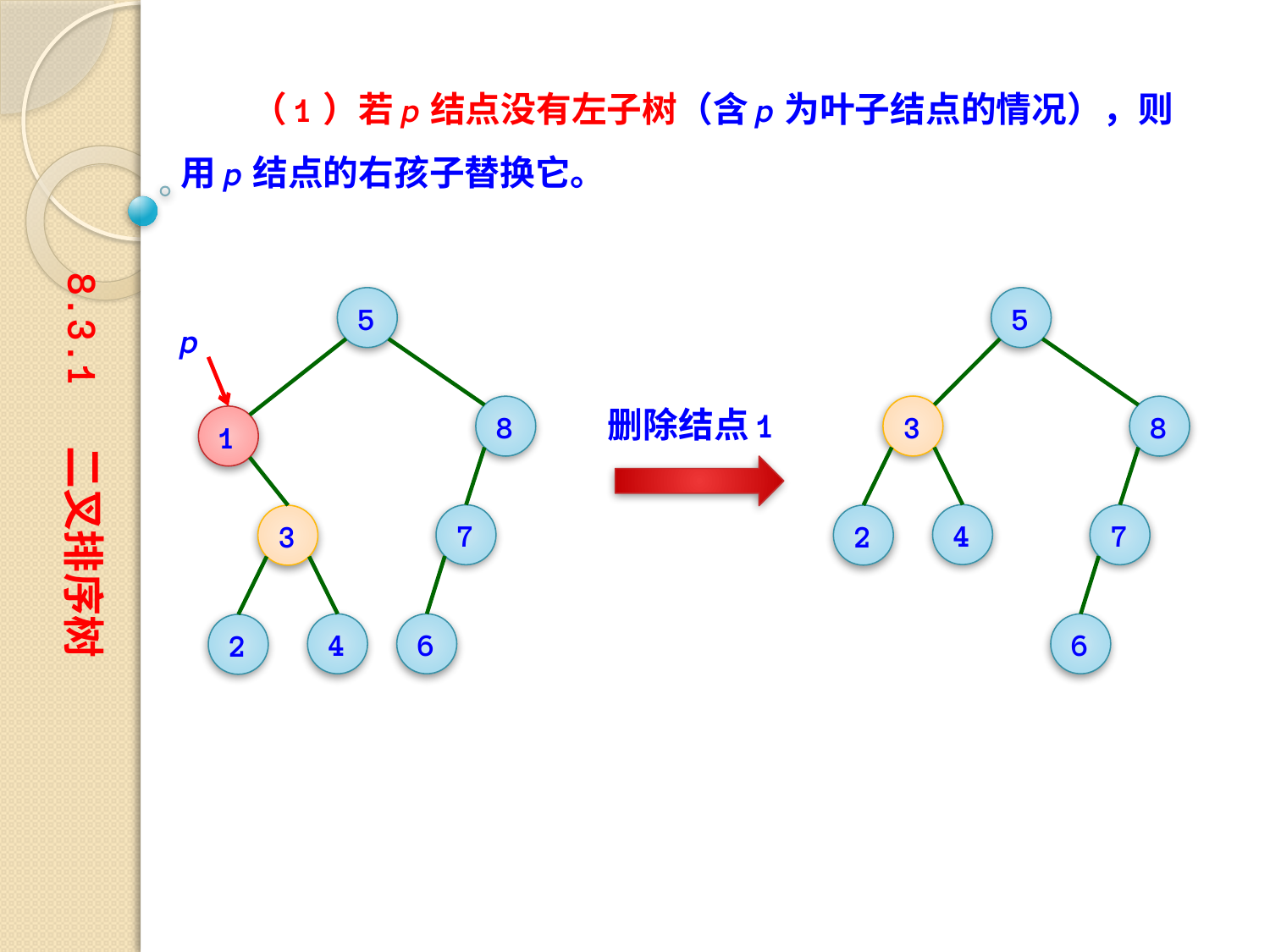

（1）若p结点没有左子树（含p为叶子结点的情况），则用p结点的右孩子替换它。
8.3.1  二叉排序树
5
p
8
1
7
3
4
6
2
5
3
8
4
7
2
6
删除结点1